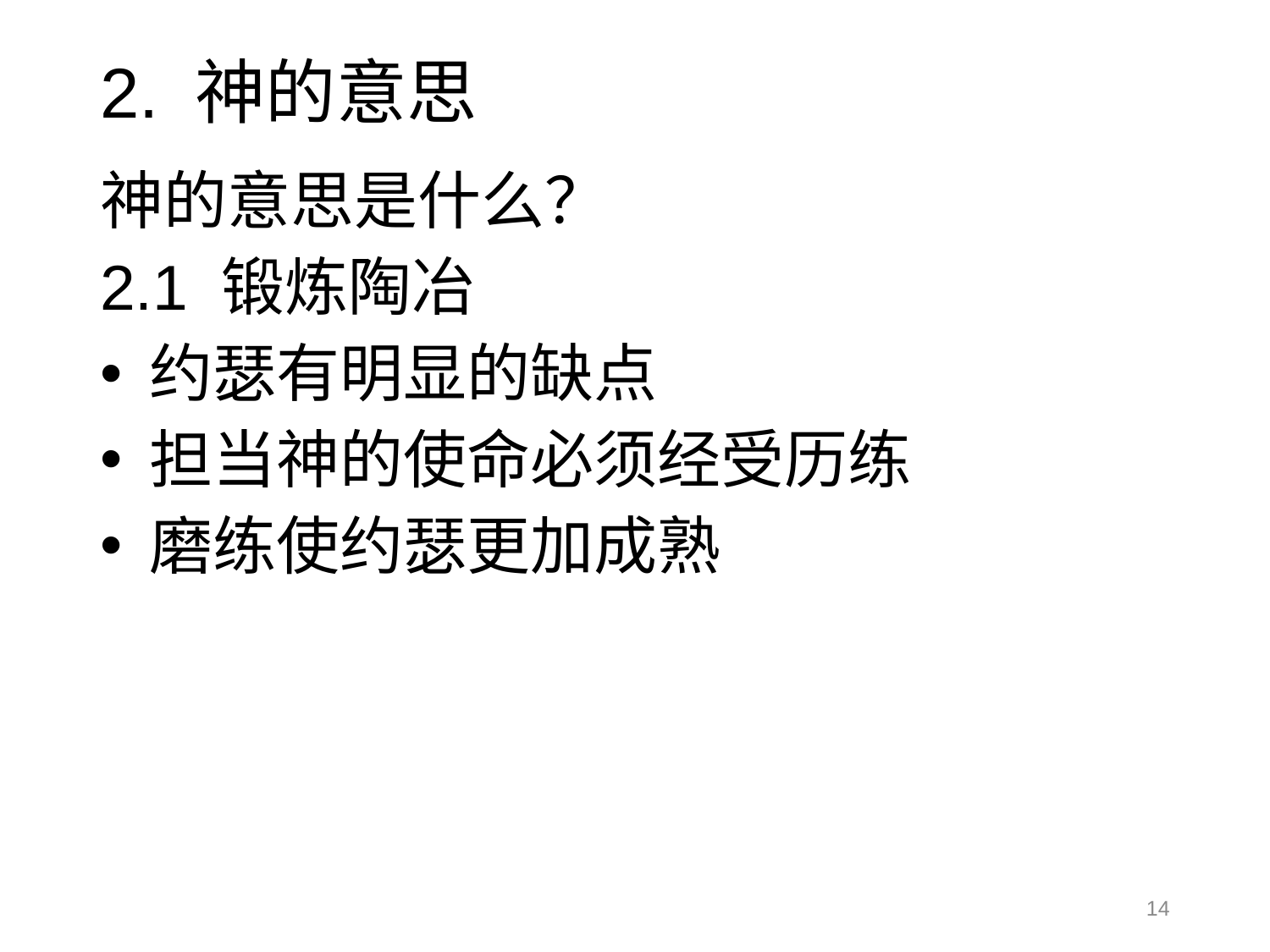

# 2. 神的意思
神的意思是什么？
2.1 锻炼陶冶
约瑟有明显的缺点
担当神的使命必须经受历练
磨练使约瑟更加成熟
14